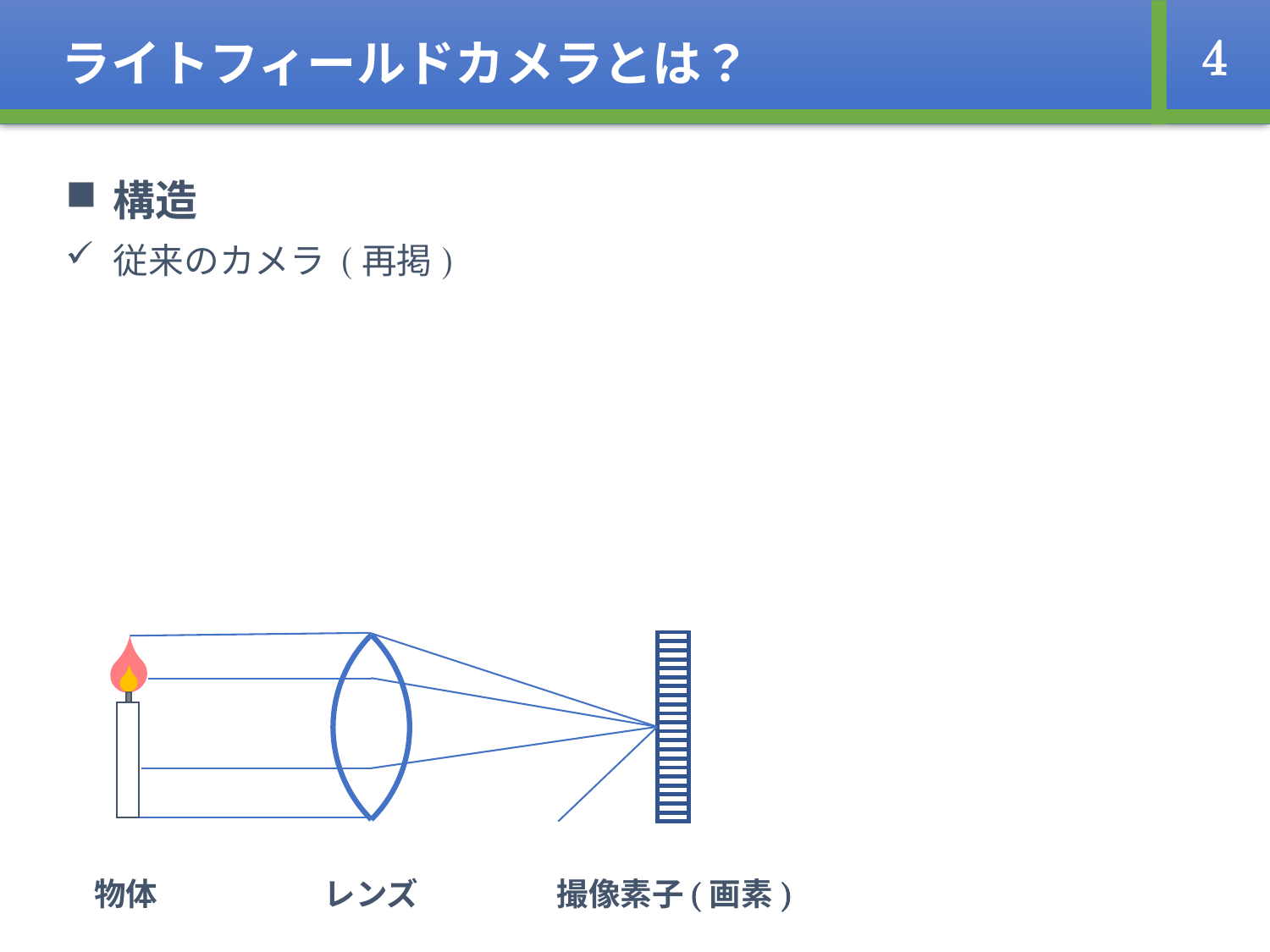

ライトフィールドカメラとは？
4

構造
従来のカメラ (再掲)

物体
レンズ
撮像素子(画素)